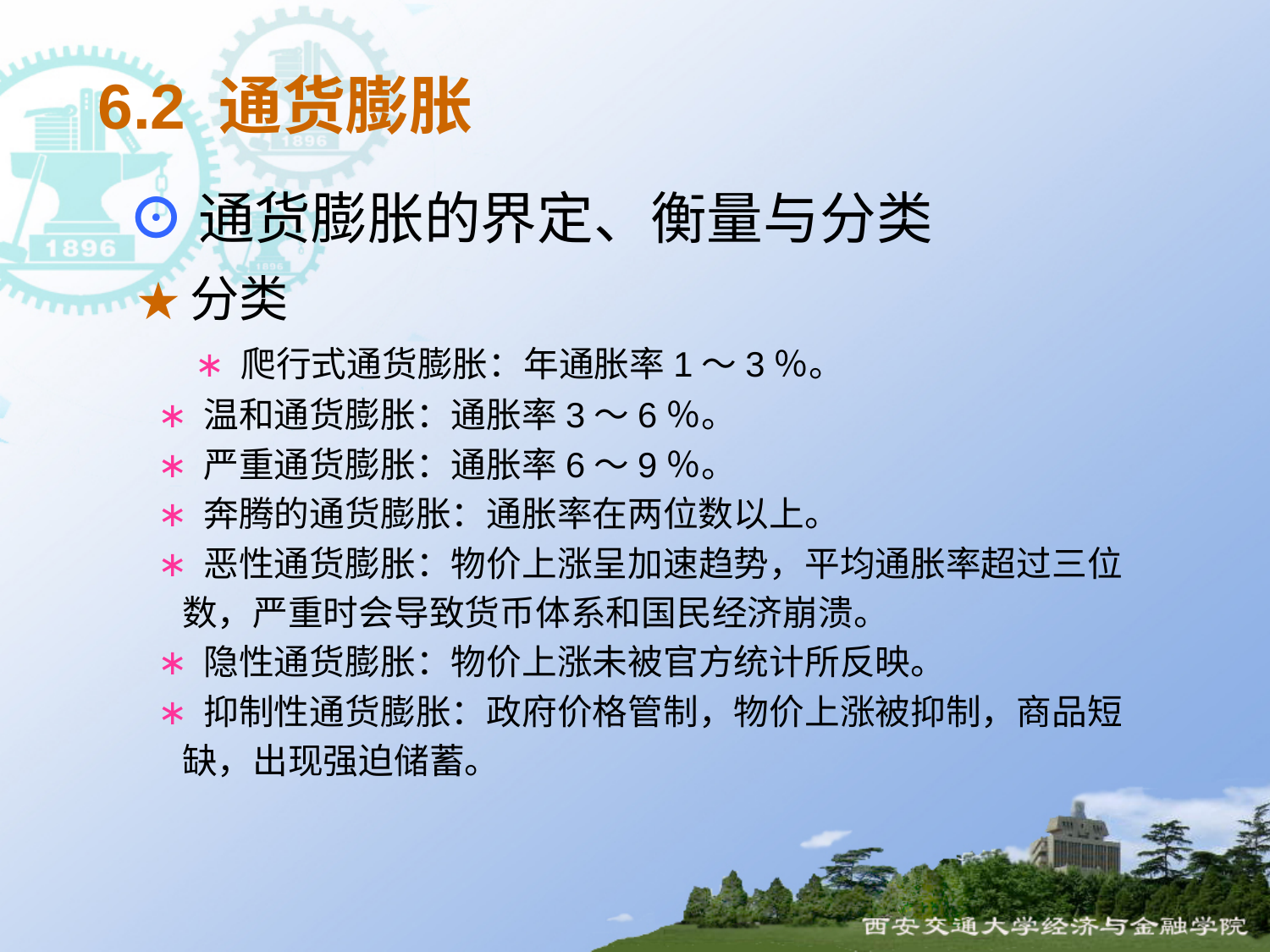

# 6.2 通货膨胀
 ⊙通货膨胀的界定、衡量与分类
  ★分类
        ∗ 爬行式通货膨胀：年通胀率1～3％。
     ∗ 温和通货膨胀：通胀率3～6％。
     ∗ 严重通货膨胀：通胀率6～9％。
     ∗ 奔腾的通货膨胀：通胀率在两位数以上。
     ∗ 恶性通货膨胀：物价上涨呈加速趋势，平均通胀率超过三位
       数，严重时会导致货币体系和国民经济崩溃。
     ∗ 隐性通货膨胀：物价上涨未被官方统计所反映。
     ∗ 抑制性通货膨胀：政府价格管制，物价上涨被抑制，商品短
       缺，出现强迫储蓄。